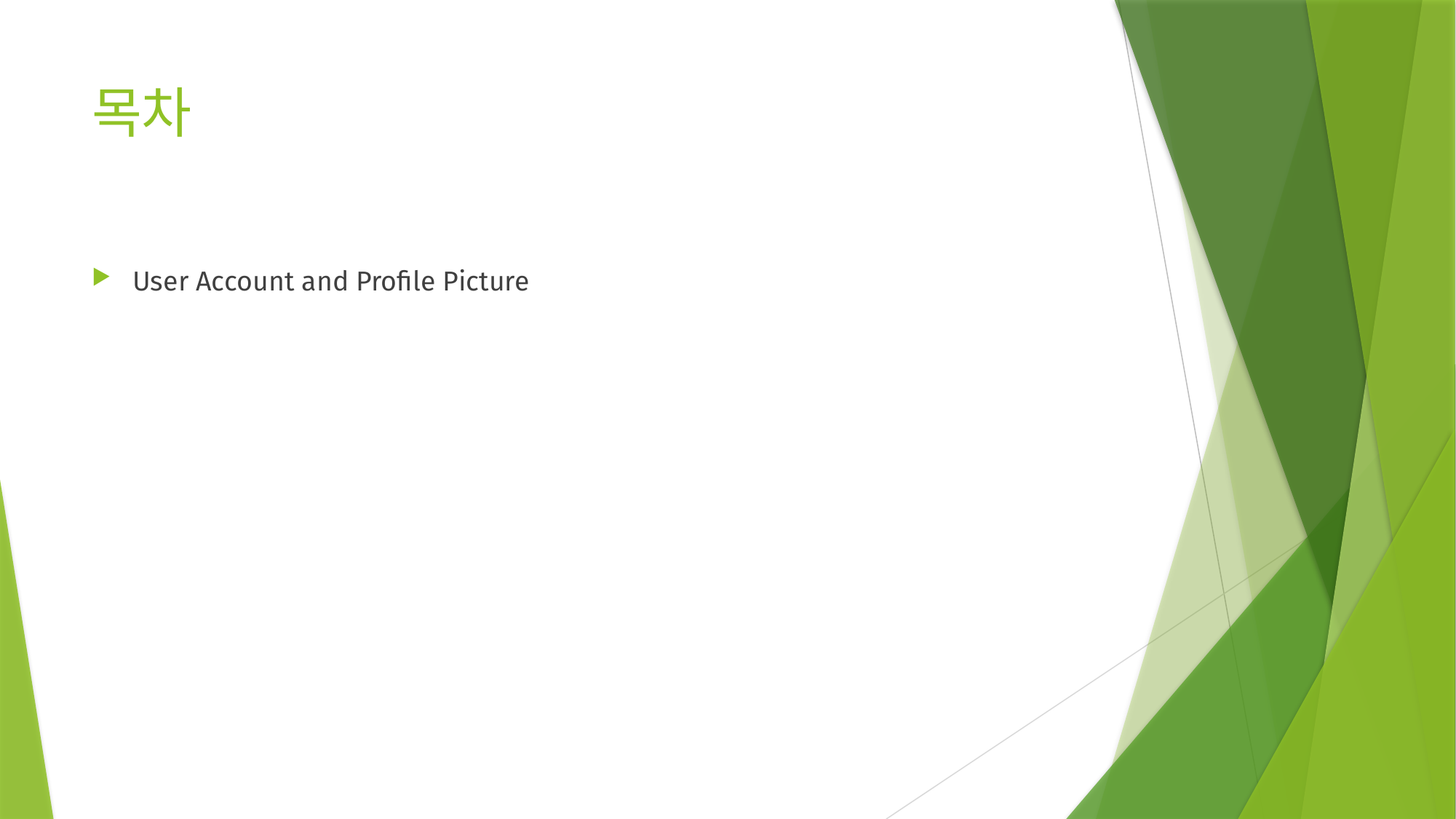

# 목차
User Account and Profile Picture